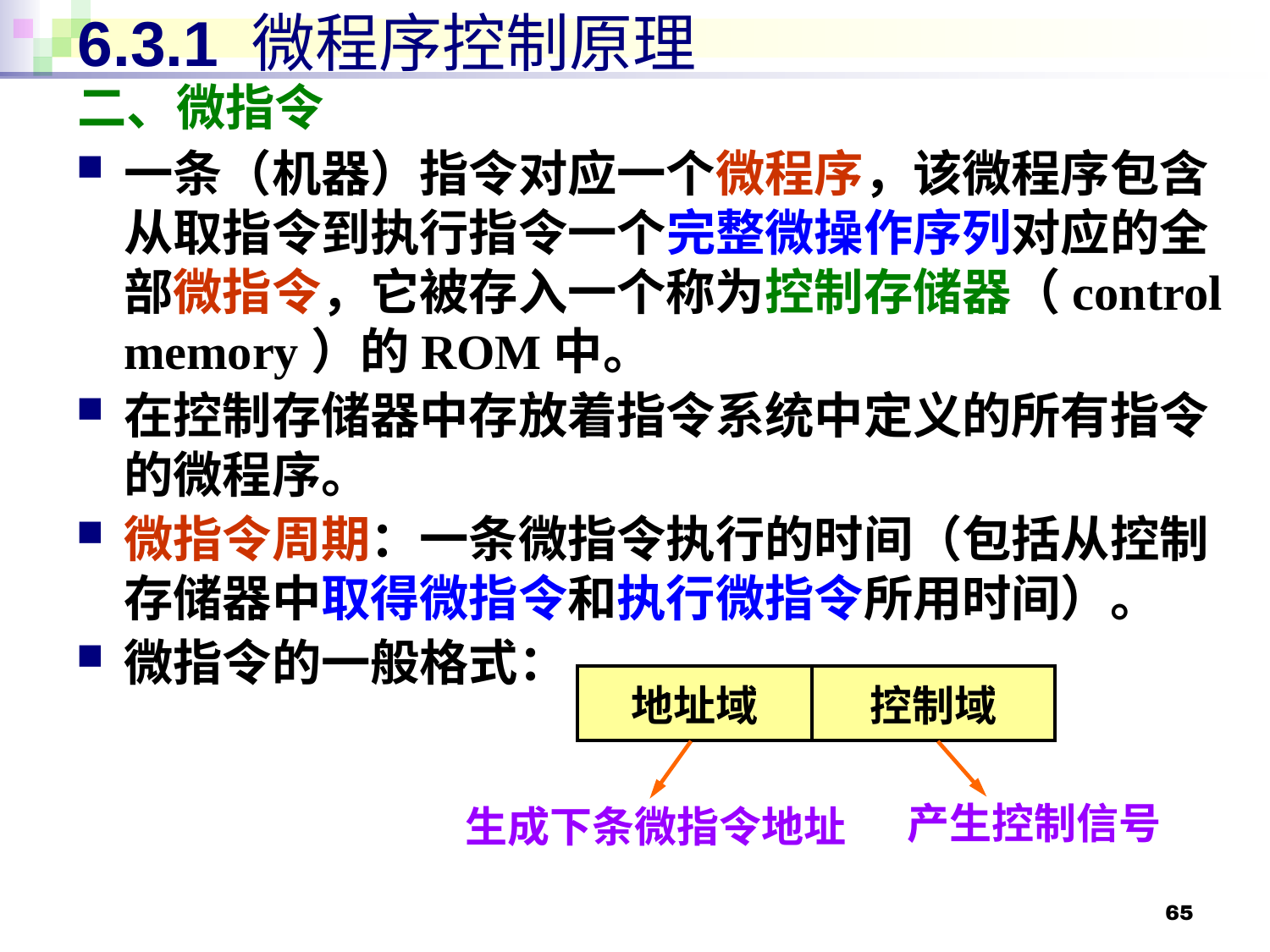

# 6.3.1 微程序控制原理
二、微指令
一条（机器）指令对应一个微程序，该微程序包含从取指令到执行指令一个完整微操作序列对应的全部微指令，它被存入一个称为控制存储器（control memory）的ROM中。
在控制存储器中存放着指令系统中定义的所有指令的微程序。
微指令周期：一条微指令执行的时间（包括从控制存储器中取得微指令和执行微指令所用时间）。
微指令的一般格式：
| 地址域 | 控制域 |
| --- | --- |

产生控制信号
生成下条微指令地址
65